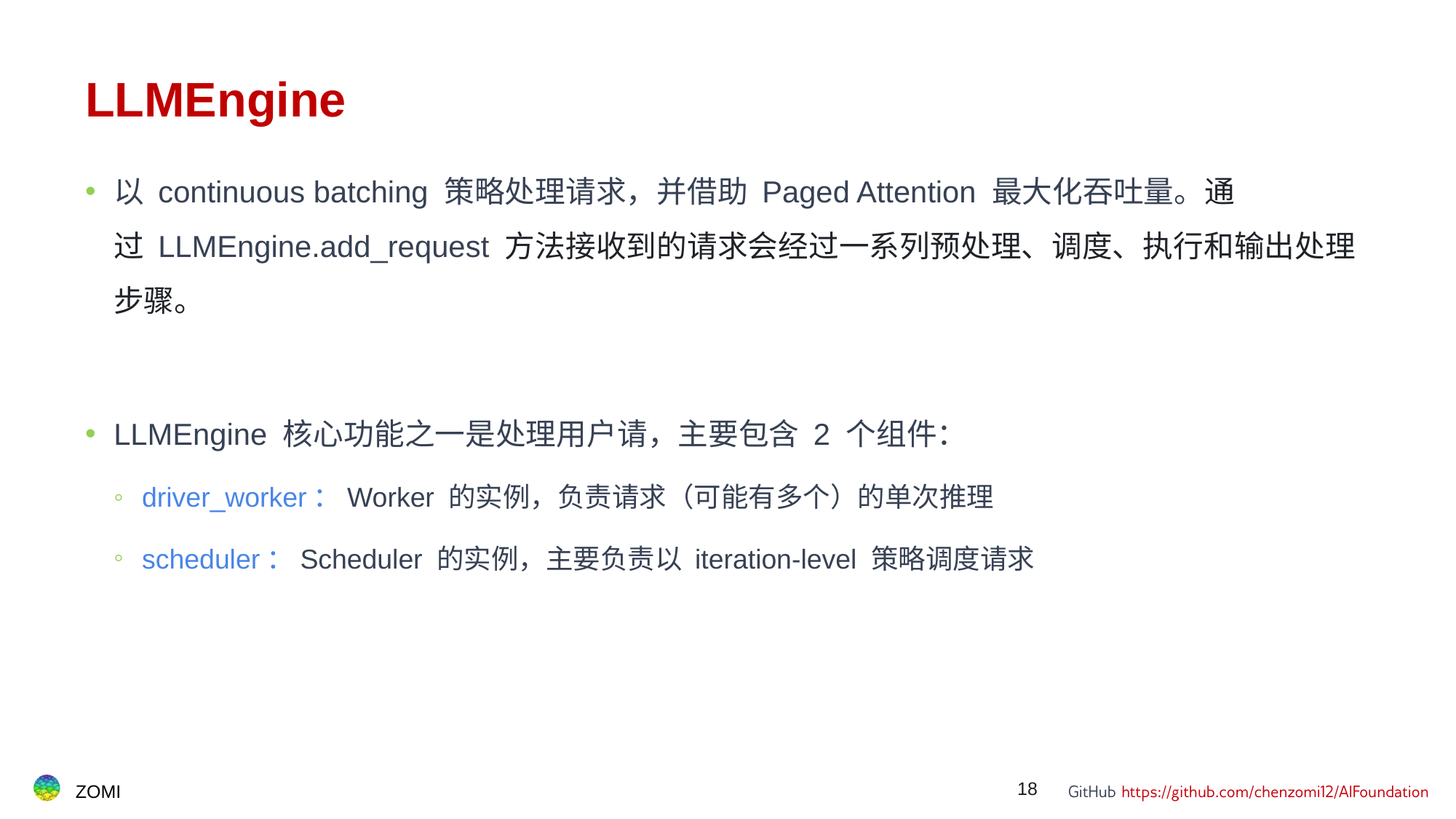

# LLMEngine
以 continuous batching 策略处理请求，并借助 Paged Attention 最大化吞吐量。通过 LLMEngine.add_request 方法接收到的请求会经过一系列预处理、调度、执行和输出处理步骤。

LLMEngine 核心功能之一是处理用户请，主要包含 2 个组件：
driver_worker：Worker 的实例，负责请求（可能有多个）的单次推理
scheduler：Scheduler 的实例，主要负责以 iteration-level 策略调度请求